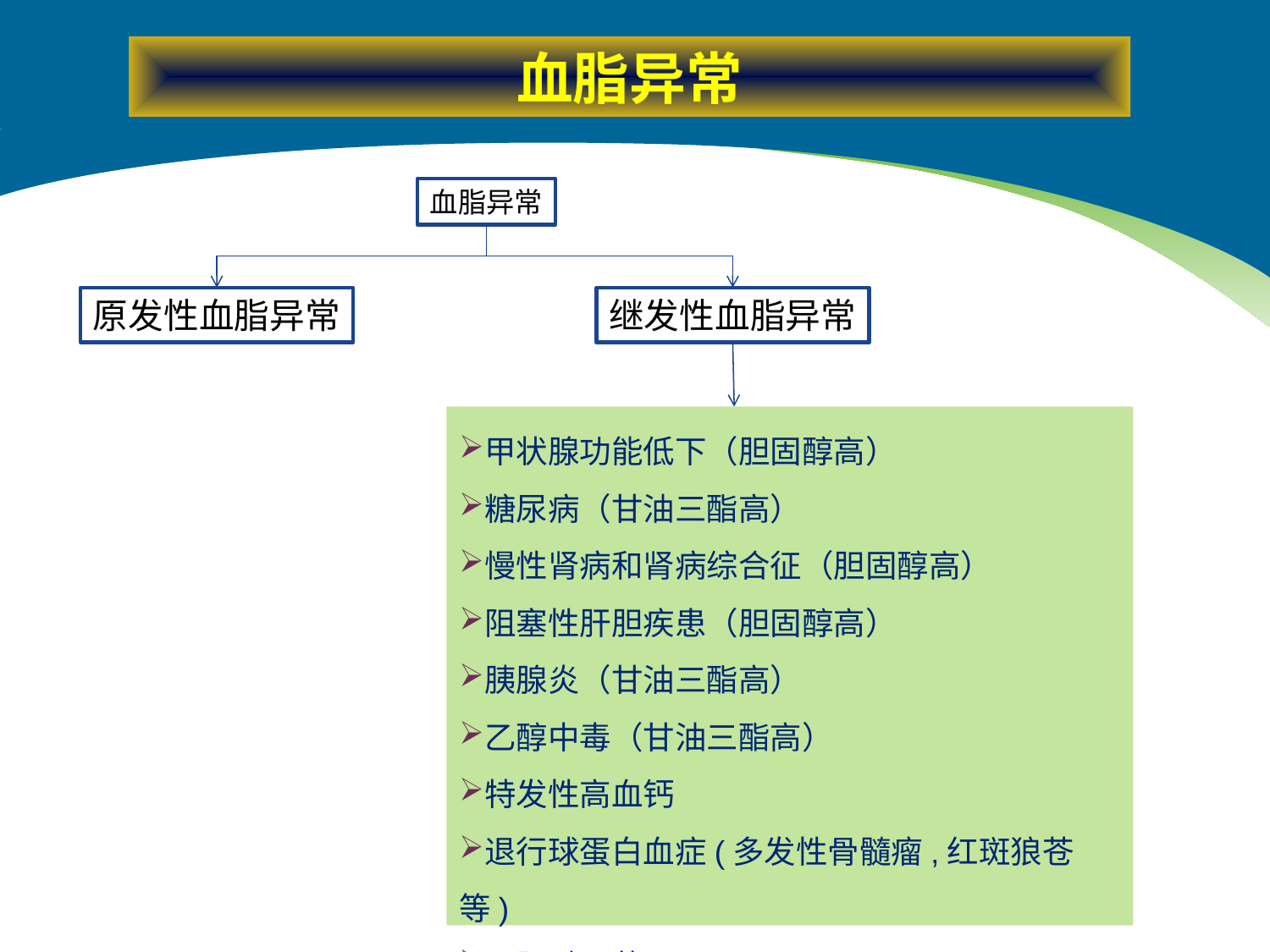

血脂异常
血脂异常
原发性血脂异常
继发性血脂异常
甲状腺功能低下（胆固醇高）
糖尿病（甘油三酯高）
慢性肾病和肾病综合征（胆固醇高）
阻塞性肝胆疾患（胆固醇高）
胰腺炎（甘油三酯高）
乙醇中毒（甘油三酯高）
特发性高血钙
退行球蛋白血症(多发性骨髓瘤,红斑狼苍等)
口服避孕药